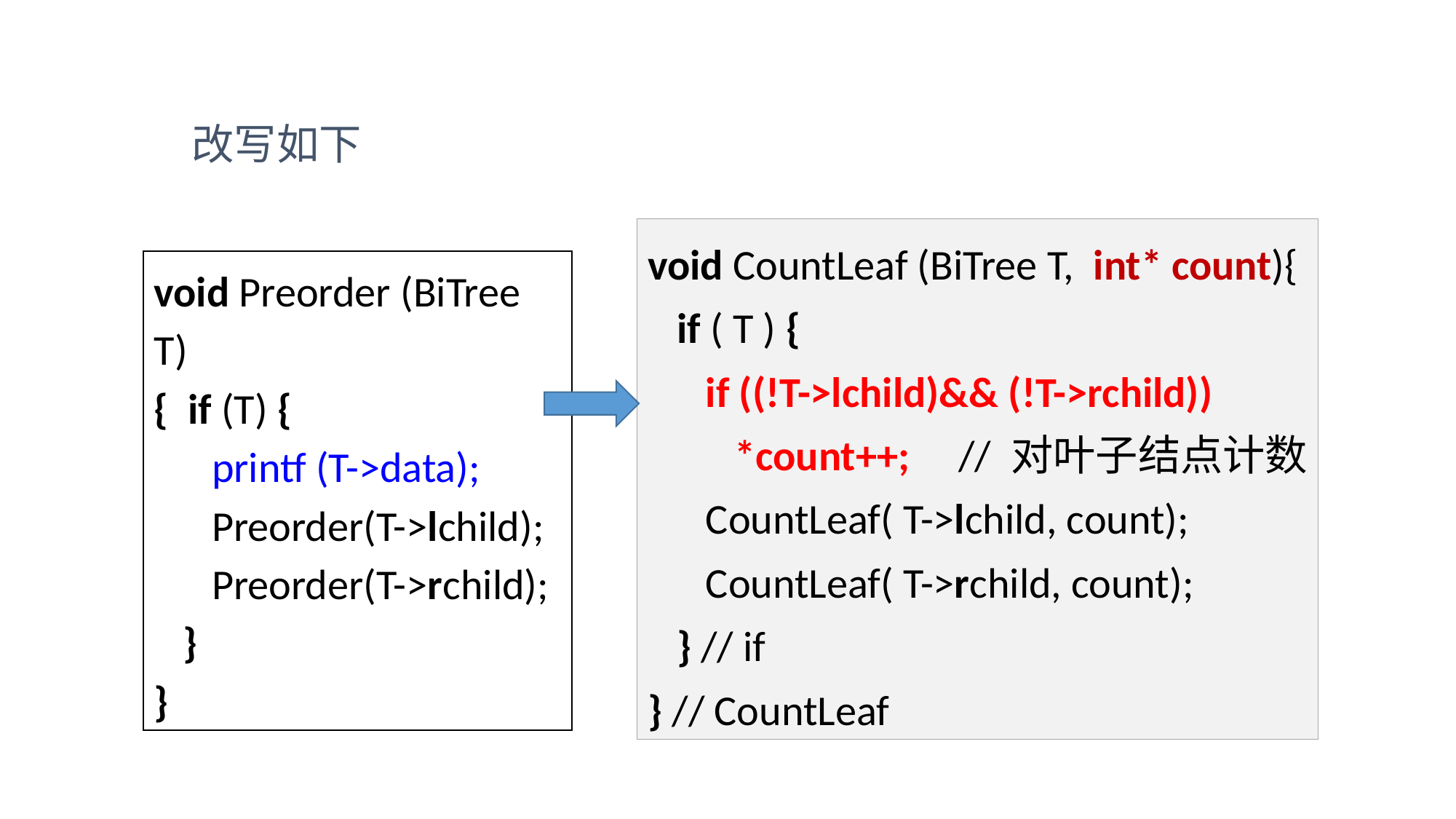

改写如下
void CountLeaf (BiTree T,  int* count){
   if ( T ) {
      if ((!T->lchild)&& (!T->rchild))
         *count++;     // 对叶子结点计数
      CountLeaf( T->lchild, count);
      CountLeaf( T->rchild, count);
   } // if
} // CountLeaf
void Preorder (BiTree T)
{  if (T) {
      printf (T->data);
      Preorder(T->lchild);
      Preorder(T->rchild);
   }
}